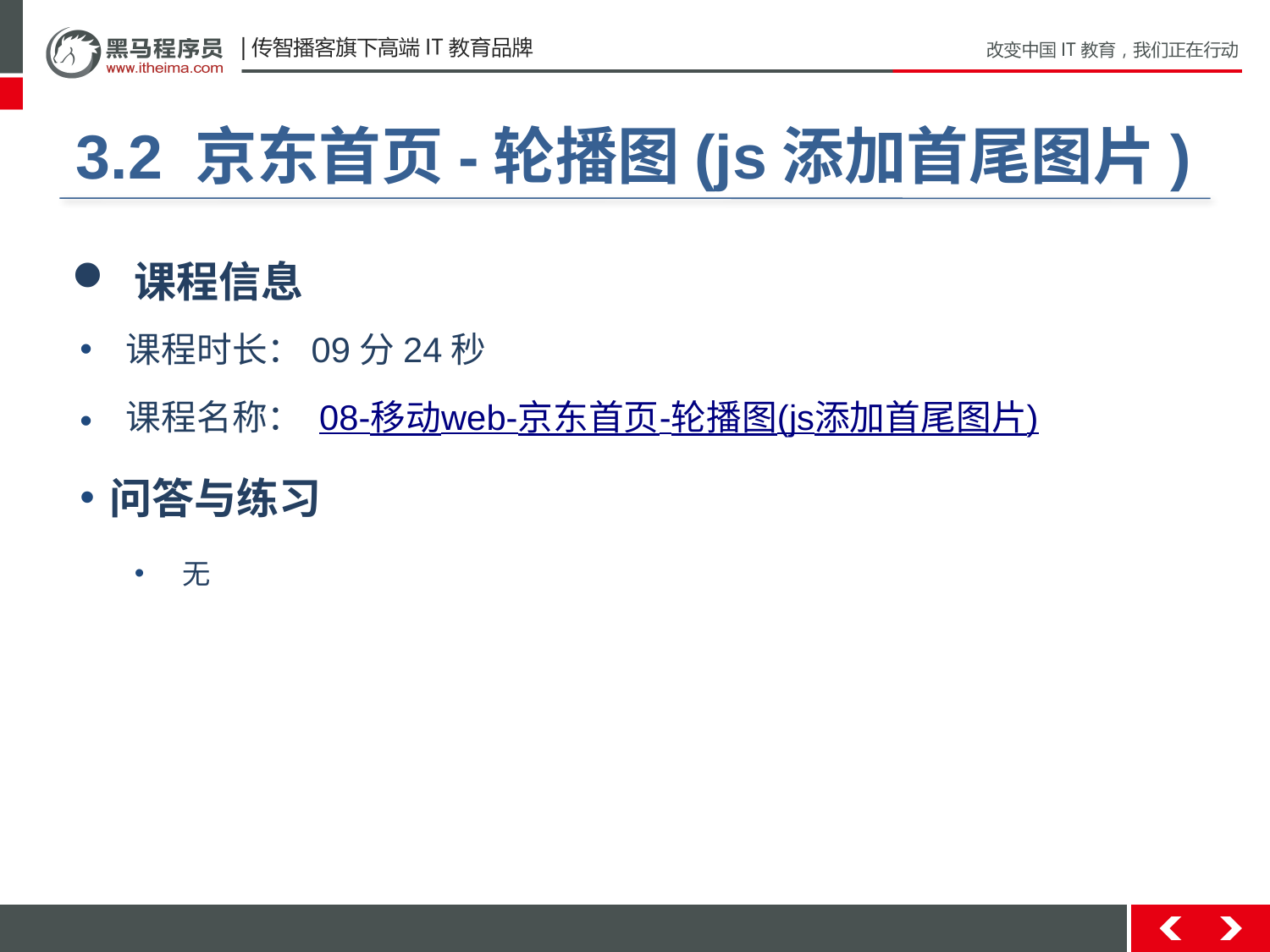

#
3.2 京东首页-轮播图(js添加首尾图片)
 课程信息
 课程时长：09分24秒
 课程名称： 08-移动web-京东首页-轮播图(js添加首尾图片)
问答与练习
无